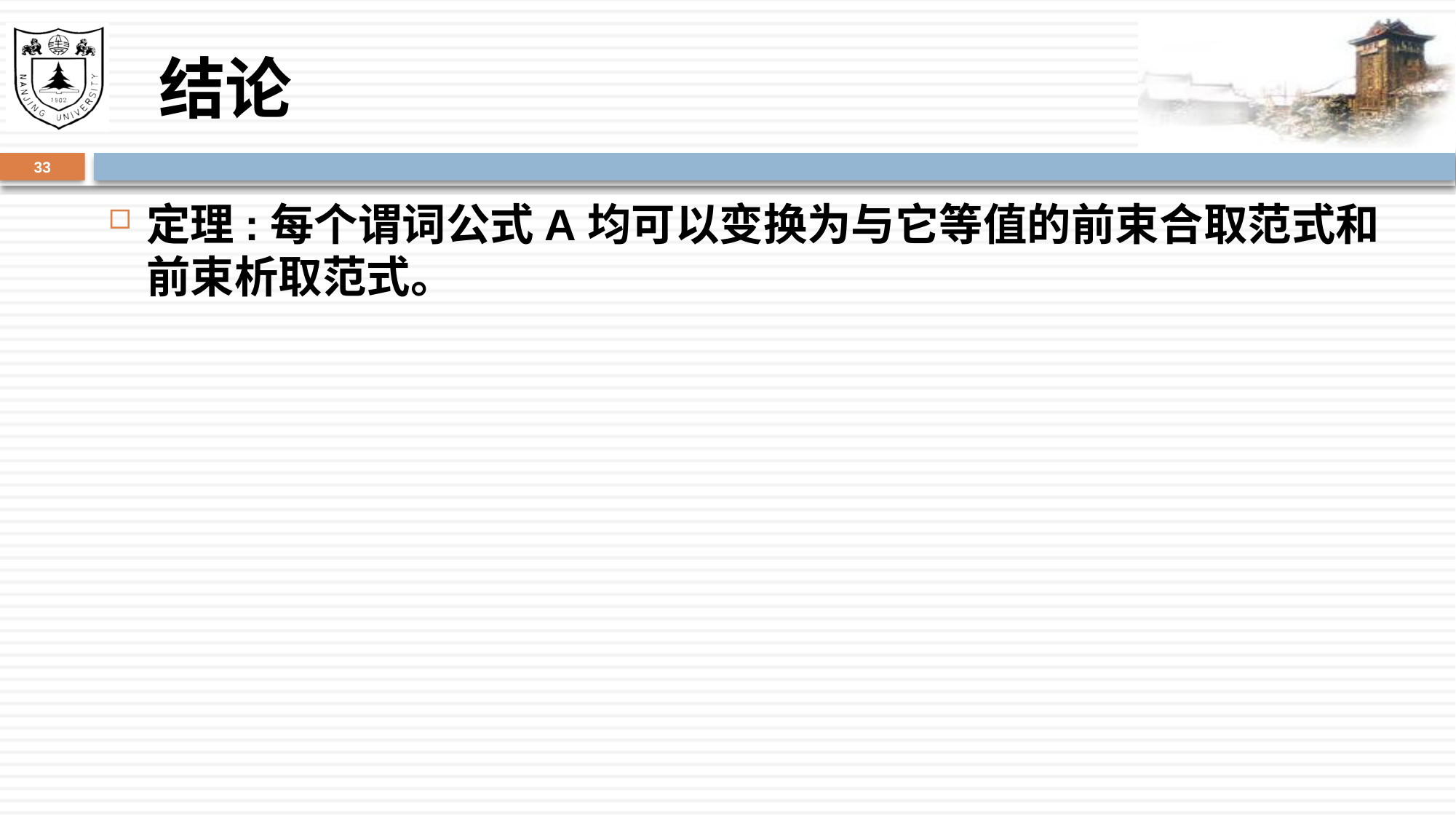

# 结论
33
定理:每个谓词公式A均可以变换为与它等值的前束合取范式和前束析取范式。